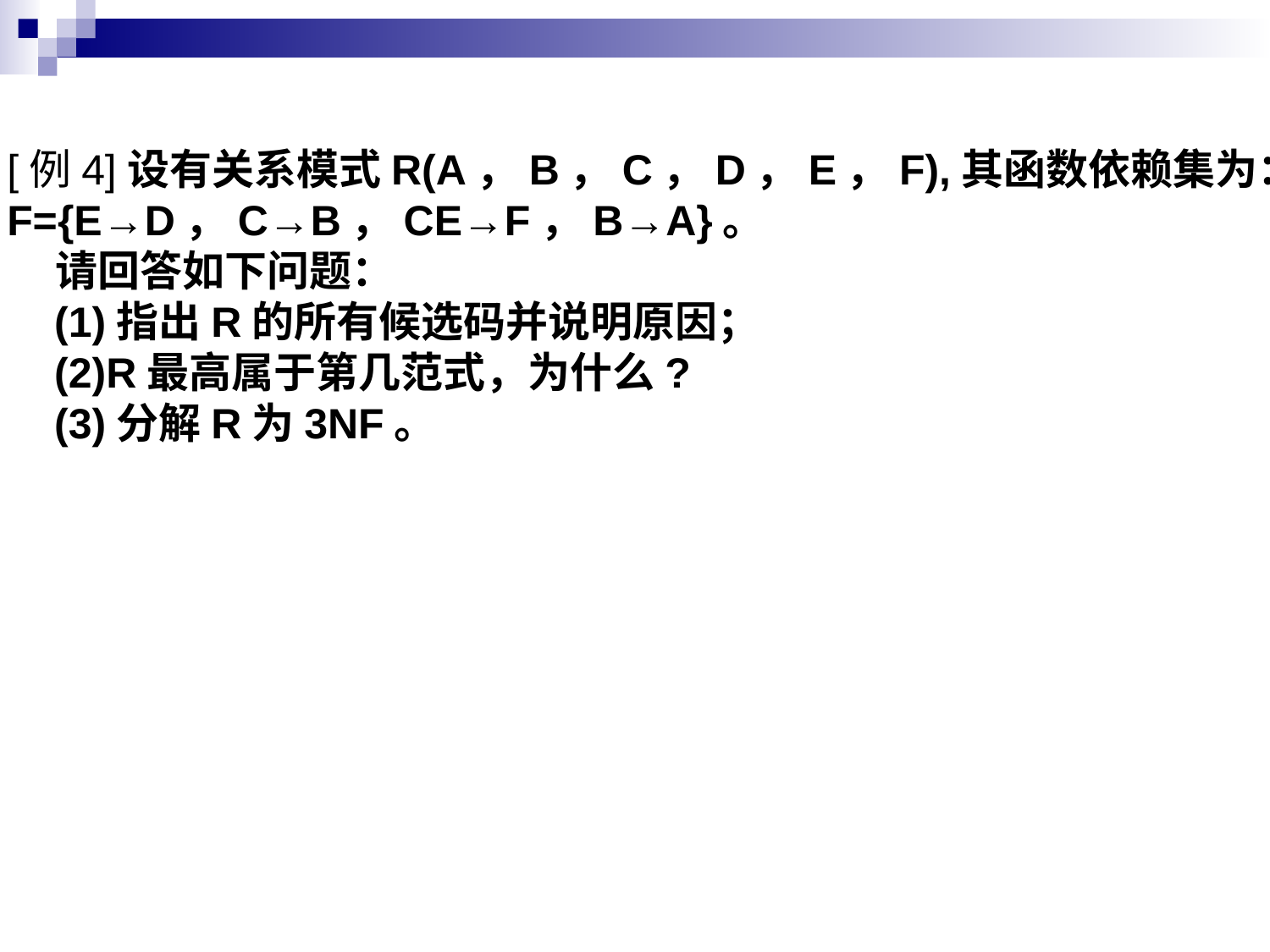

[例4]设有关系模式R(A，B，C，D，E，F),其函数依赖集为：
F={E→D，C→B，CE→F，B→A}。
    请回答如下问题：
    (1)指出R的所有候选码并说明原因；
    (2)R最高属于第几范式，为什么?
    (3)分解R为3NF。